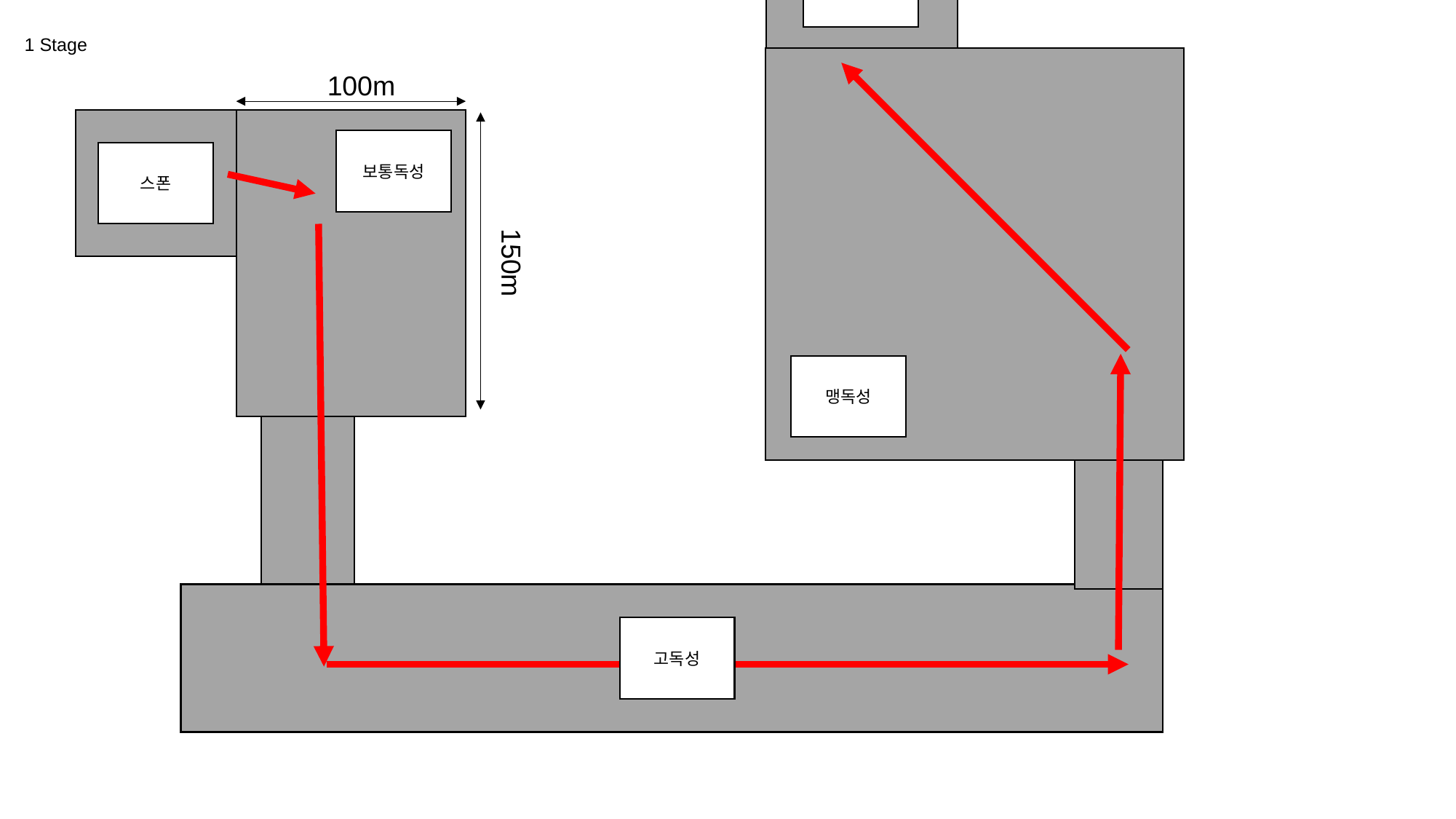

보스 포탈
1 Stage

100m

보통독성
스폰
150m
맹독성

고독성